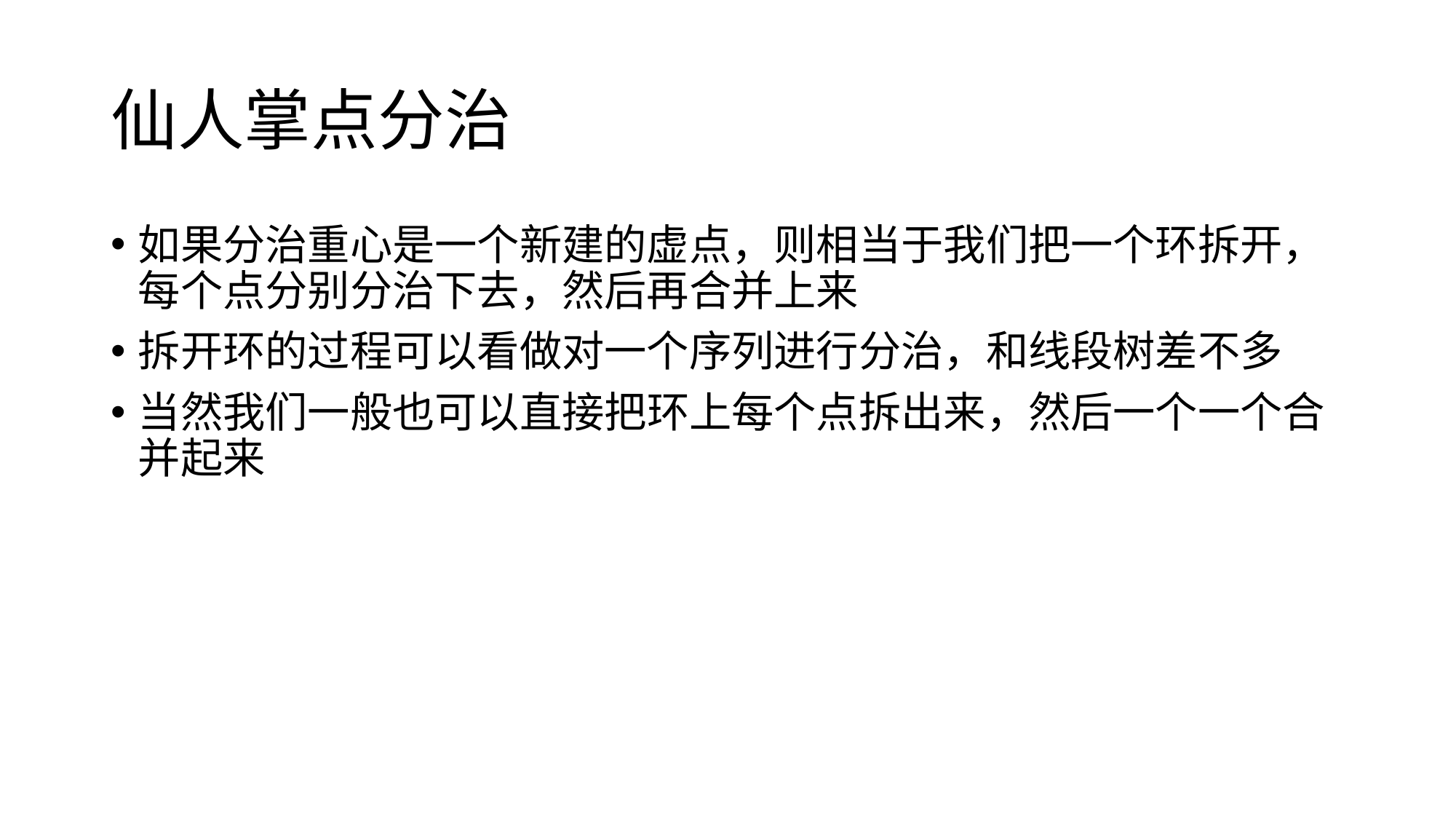

# 仙人掌点分治
如果分治重心是一个新建的虚点，则相当于我们把一个环拆开，每个点分别分治下去，然后再合并上来
拆开环的过程可以看做对一个序列进行分治，和线段树差不多
当然我们一般也可以直接把环上每个点拆出来，然后一个一个合并起来